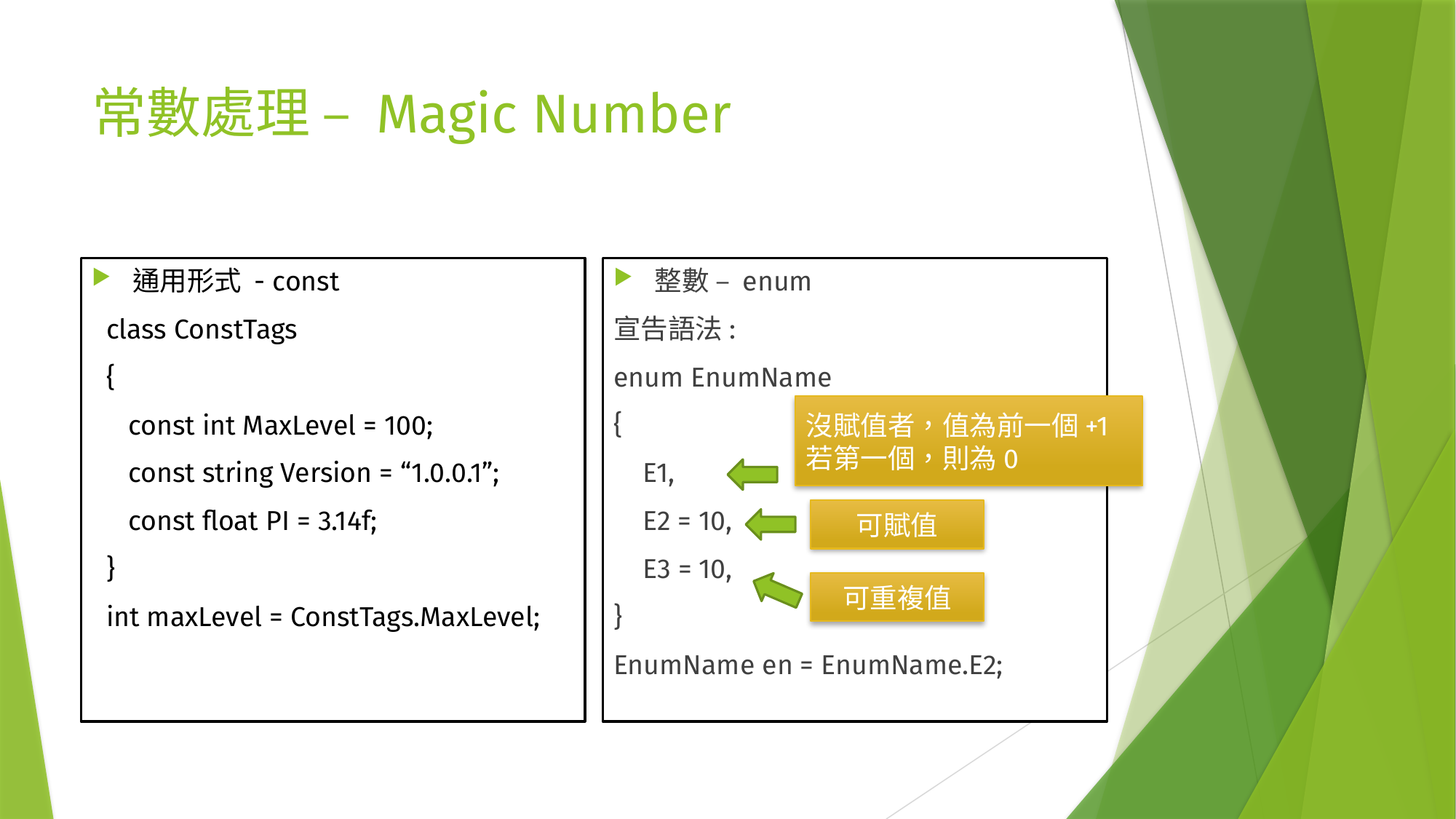

# 常數處理 – Magic Number
整數 – enum
宣告語法:
enum EnumName
{
    E1,
    E2 = 10,
    E3 = 10,
}
EnumName en = EnumName.E2;
通用形式 - const
  class ConstTags
  {
     const int MaxLevel = 100;
     const string Version = “1.0.0.1”;
     const float PI = 3.14f;
  }
  int maxLevel = ConstTags.MaxLevel;

沒賦值者，值為前一個+1
若第一個，則為0

可賦值

可重複值